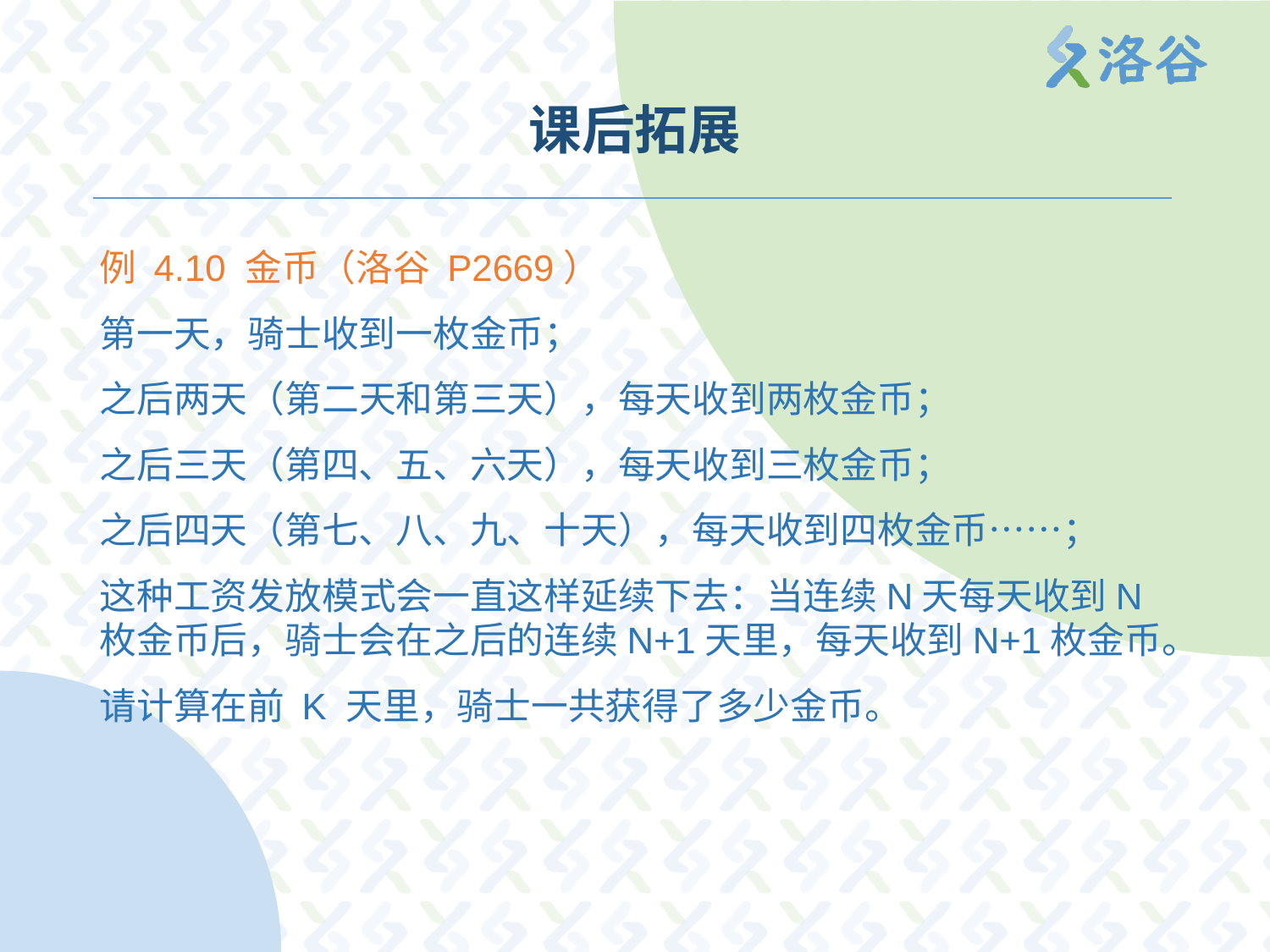

# 课后拓展
例 4.10 金币（洛谷 P2669）
第一天，骑士收到一枚金币；
之后两天（第二天和第三天），每天收到两枚金币；
之后三天（第四、五、六天），每天收到三枚金币；
之后四天（第七、八、九、十天），每天收到四枚金币……；
这种工资发放模式会一直这样延续下去：当连续N天每天收到N枚金币后，骑士会在之后的连续N+1天里，每天收到N+1枚金币。
请计算在前 K 天里，骑士一共获得了多少金币。